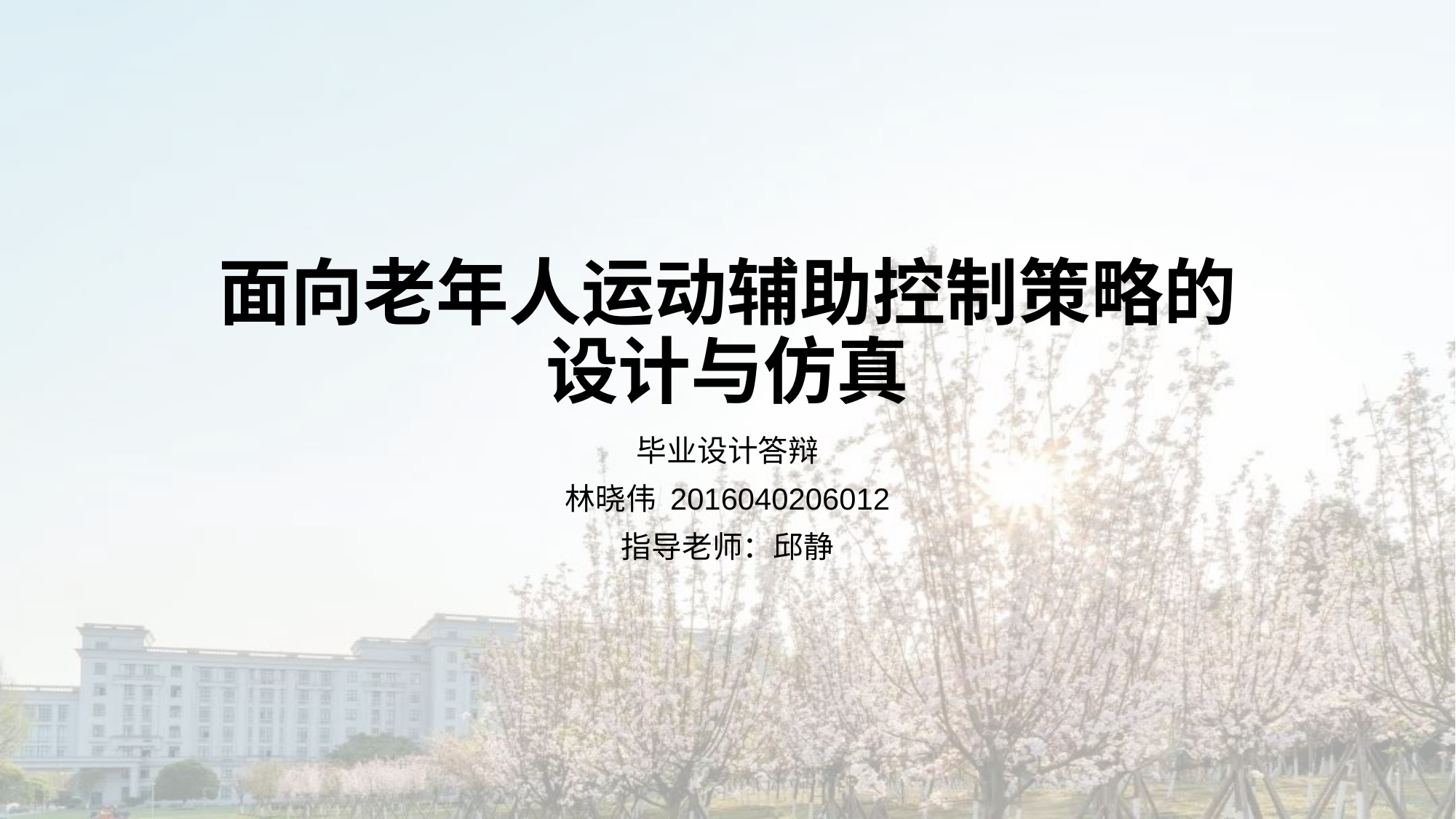

# 面向老年人运动辅助控制策略的设计与仿真
毕业设计答辩
林晓伟 2016040206012
指导老师：邱静